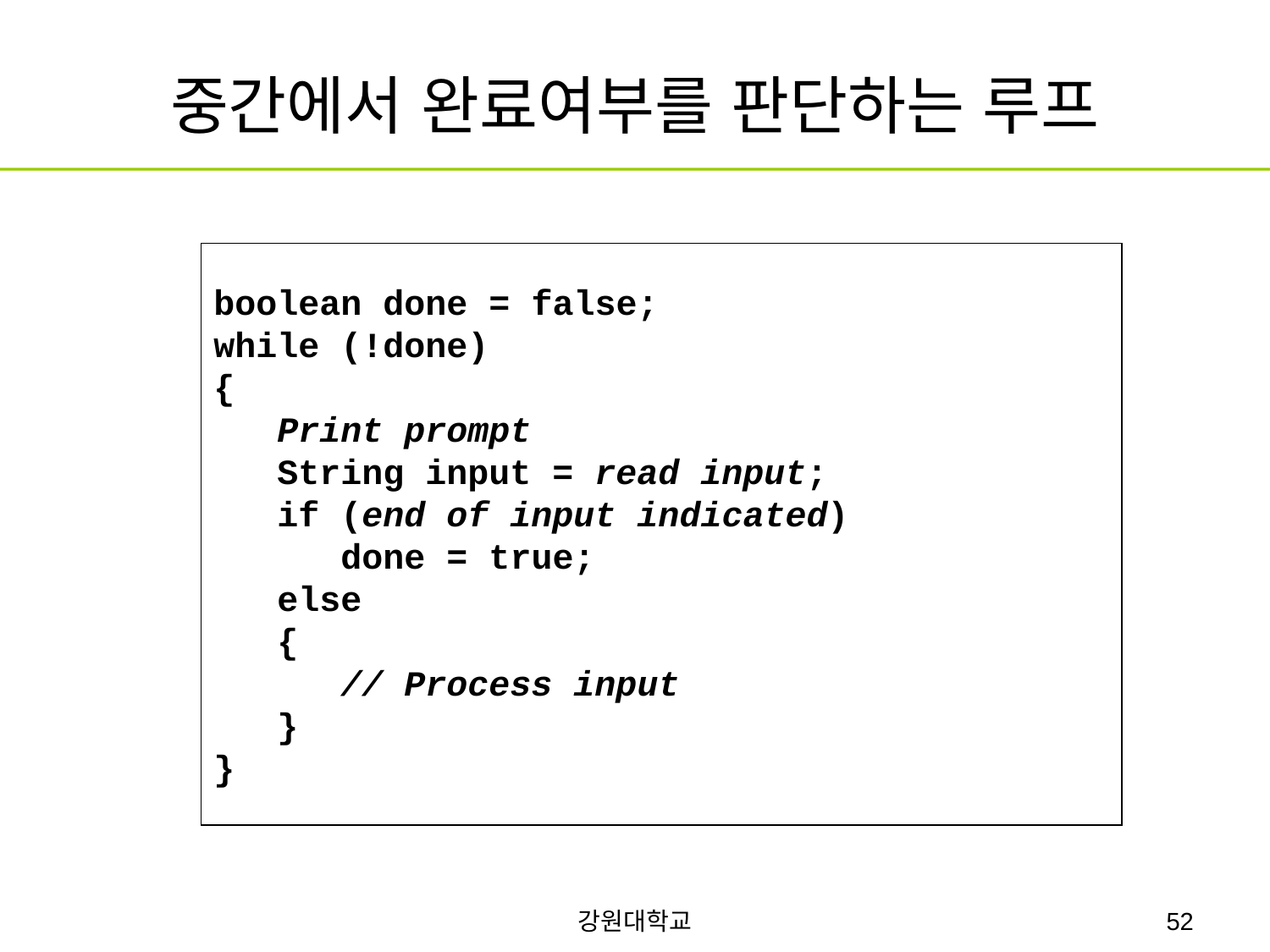

# 중간에서 완료여부를 판단하는 루프

boolean done = false;
while (!done)
{
   Print prompt
   String input = read input;
   if (end of input indicated)
      done = true;
   else
   {
      // Process input
   }
}

강원대학교
52